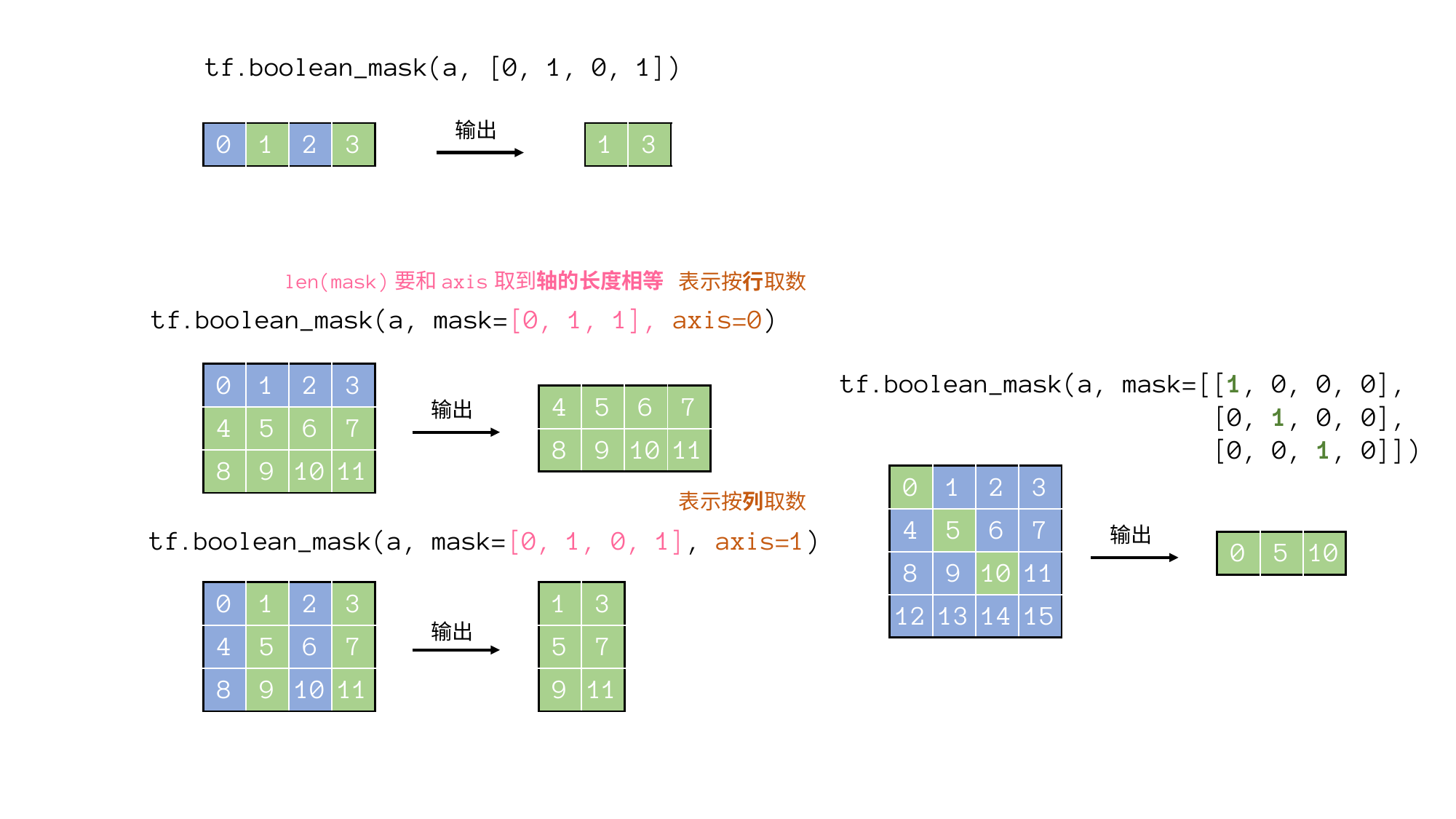

tf.boolean_mask(a, [0, 1, 0, 1])
输出
| 0 | 1 | 2 | 3 |
| --- | --- | --- | --- |
| 1 | 3 |
| --- | --- |
len(mask)要和axis取到轴的长度相等
表示按行取数
tf.boolean_mask(a, mask=[0, 1, 1], axis=0)
tf.boolean_mask(a, mask=[[1, 0, 0, 0],
                         [0, 1, 0, 0],
                         [0, 0, 1, 0]])
| 0 | 1 | 2 | 3 |
| --- | --- | --- | --- |
| 4 | 5 | 6 | 7 |
| 8 | 9 | 10 | 11 |
| 4 | 5 | 6 | 7 |
| --- | --- | --- | --- |
| 8 | 9 | 10 | 11 |
输出
| 0 | 1 | 2 | 3 |
| --- | --- | --- | --- |
| 4 | 5 | 6 | 7 |
| 8 | 9 | 10 | 11 |
| 12 | 13 | 14 | 15 |
表示按列取数
输出
tf.boolean_mask(a, mask=[0, 1, 0, 1], axis=1)
| 0 | 5 | 10 |
| --- | --- | --- |
| 0 | 1 | 2 | 3 |
| --- | --- | --- | --- |
| 4 | 5 | 6 | 7 |
| 8 | 9 | 10 | 11 |
| 1 | 3 |
| --- | --- |
| 5 | 7 |
| 9 | 11 |
输出